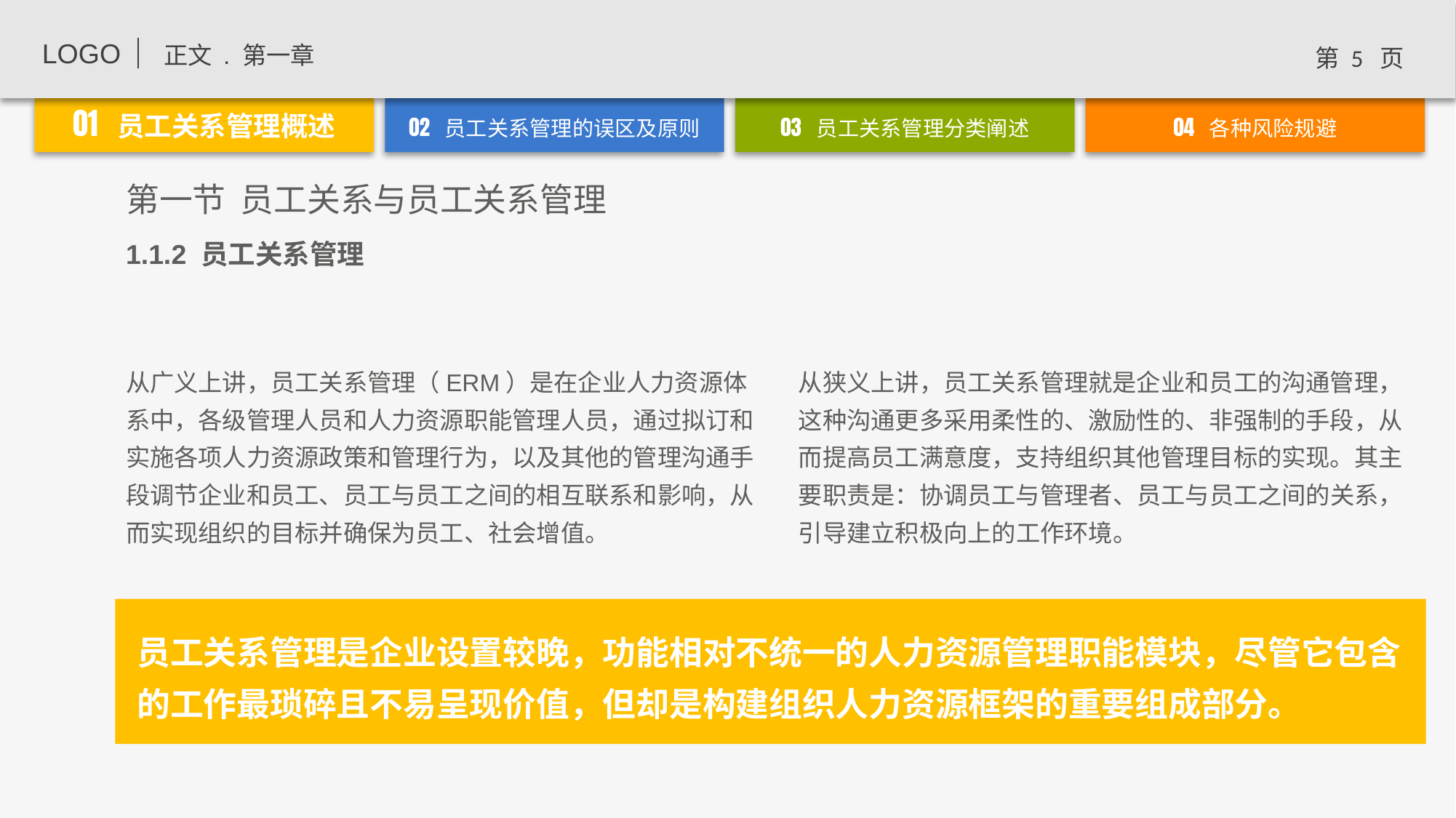

第一节  员工关系与员工关系管理
1.1.2 员工关系管理
从广义上讲，员工关系管理（ERM）是在企业人力资源体系中，各级管理人员和人力资源职能管理人员，通过拟订和实施各项人力资源政策和管理行为，以及其他的管理沟通手段调节企业和员工、员工与员工之间的相互联系和影响，从而实现组织的目标并确保为员工、社会增值。
从狭义上讲，员工关系管理就是企业和员工的沟通管理，这种沟通更多采用柔性的、激励性的、非强制的手段，从而提高员工满意度，支持组织其他管理目标的实现。其主要职责是：协调员工与管理者、员工与员工之间的关系，引导建立积极向上的工作环境。

员工关系管理是企业设置较晚，功能相对不统一的人力资源管理职能模块，尽管它包含的工作最琐碎且不易呈现价值，但却是构建组织人力资源框架的重要组成部分。